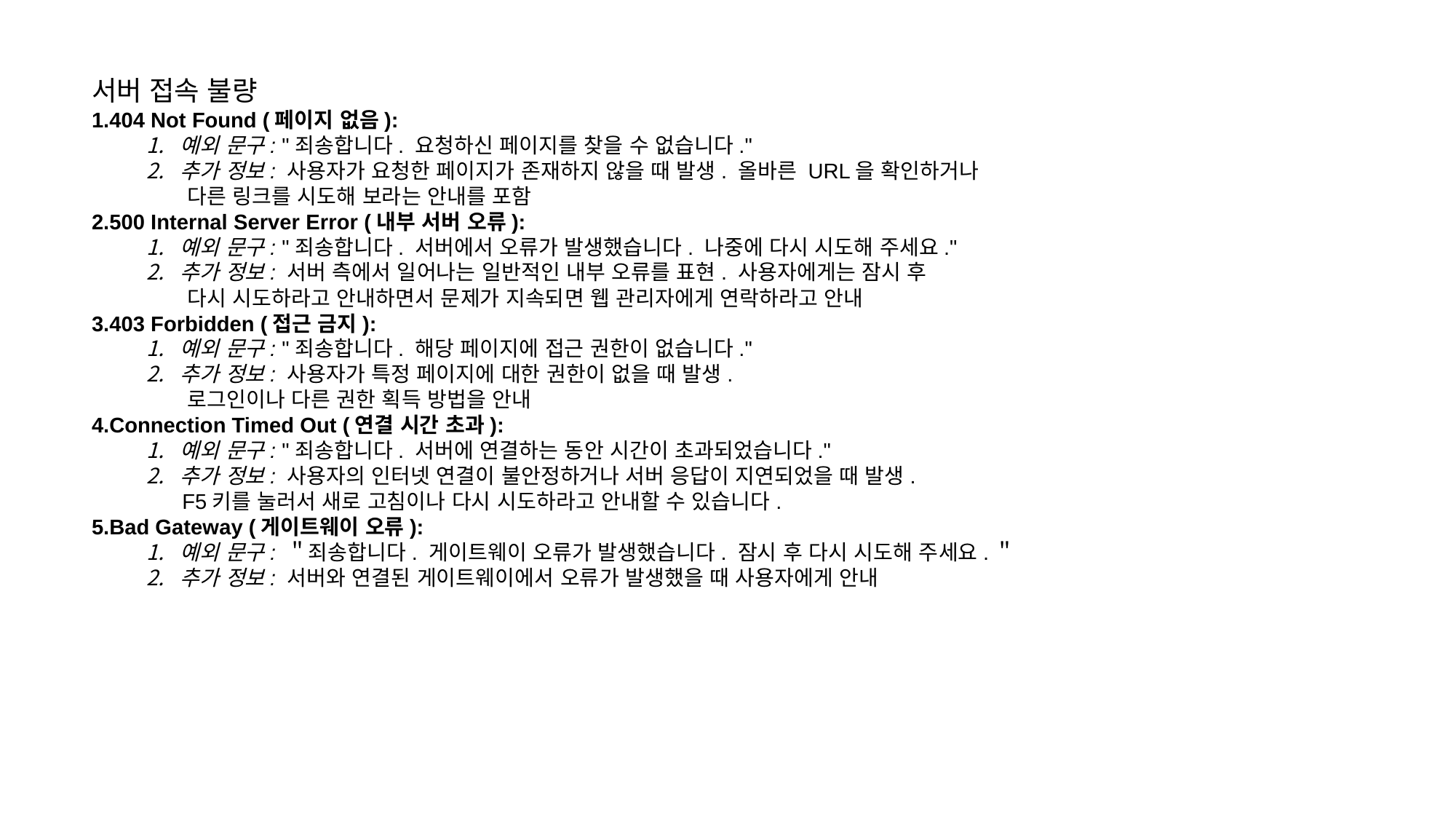

서버 접속 불량
404 Not Found (페이지 없음):
예외 문구: "죄송합니다. 요청하신 페이지를 찾을 수 없습니다."
추가 정보: 사용자가 요청한 페이지가 존재하지 않을 때 발생. 올바른 URL을 확인하거나
      다른 링크를 시도해 보라는 안내를 포함
500 Internal Server Error (내부 서버 오류):
예외 문구: "죄송합니다. 서버에서 오류가 발생했습니다. 나중에 다시 시도해 주세요."
추가 정보: 서버 측에서 일어나는 일반적인 내부 오류를 표현. 사용자에게는 잠시 후
      다시 시도하라고 안내하면서 문제가 지속되면 웹 관리자에게 연락하라고 안내
403 Forbidden (접근 금지):
예외 문구: "죄송합니다. 해당 페이지에 접근 권한이 없습니다."
추가 정보: 사용자가 특정 페이지에 대한 권한이 없을 때 발생.
      로그인이나 다른 권한 획득 방법을 안내
Connection Timed Out (연결 시간 초과):
예외 문구: "죄송합니다. 서버에 연결하는 동안 시간이 초과되었습니다."
추가 정보: 사용자의 인터넷 연결이 불안정하거나 서버 응답이 지연되었을 때 발생.
      F5키를 눌러서 새로 고침이나 다시 시도하라고 안내할 수 있습니다.
Bad Gateway (게이트웨이 오류):
예외 문구: ＂죄송합니다. 게이트웨이 오류가 발생했습니다. 잠시 후 다시 시도해 주세요.＂
추가 정보: 서버와 연결된 게이트웨이에서 오류가 발생했을 때 사용자에게 안내